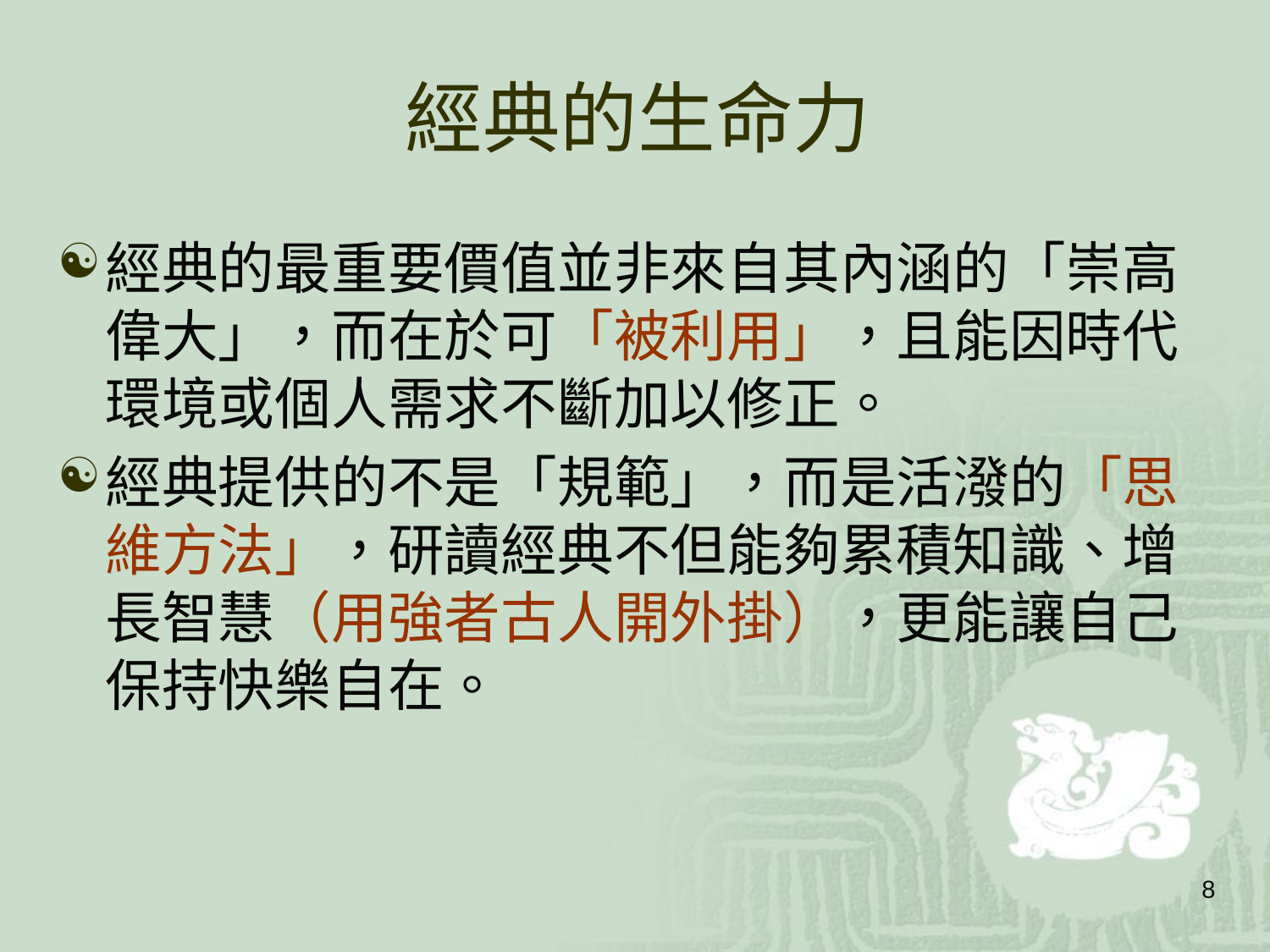

# 經典的生命力
經典的最重要價值並非來自其內涵的「崇高偉大」，而在於可「被利用」，且能因時代環境或個人需求不斷加以修正。
經典提供的不是「規範」，而是活潑的「思維方法」，研讀經典不但能夠累積知識、增長智慧（用強者古人開外掛），更能讓自己保持快樂自在。
8